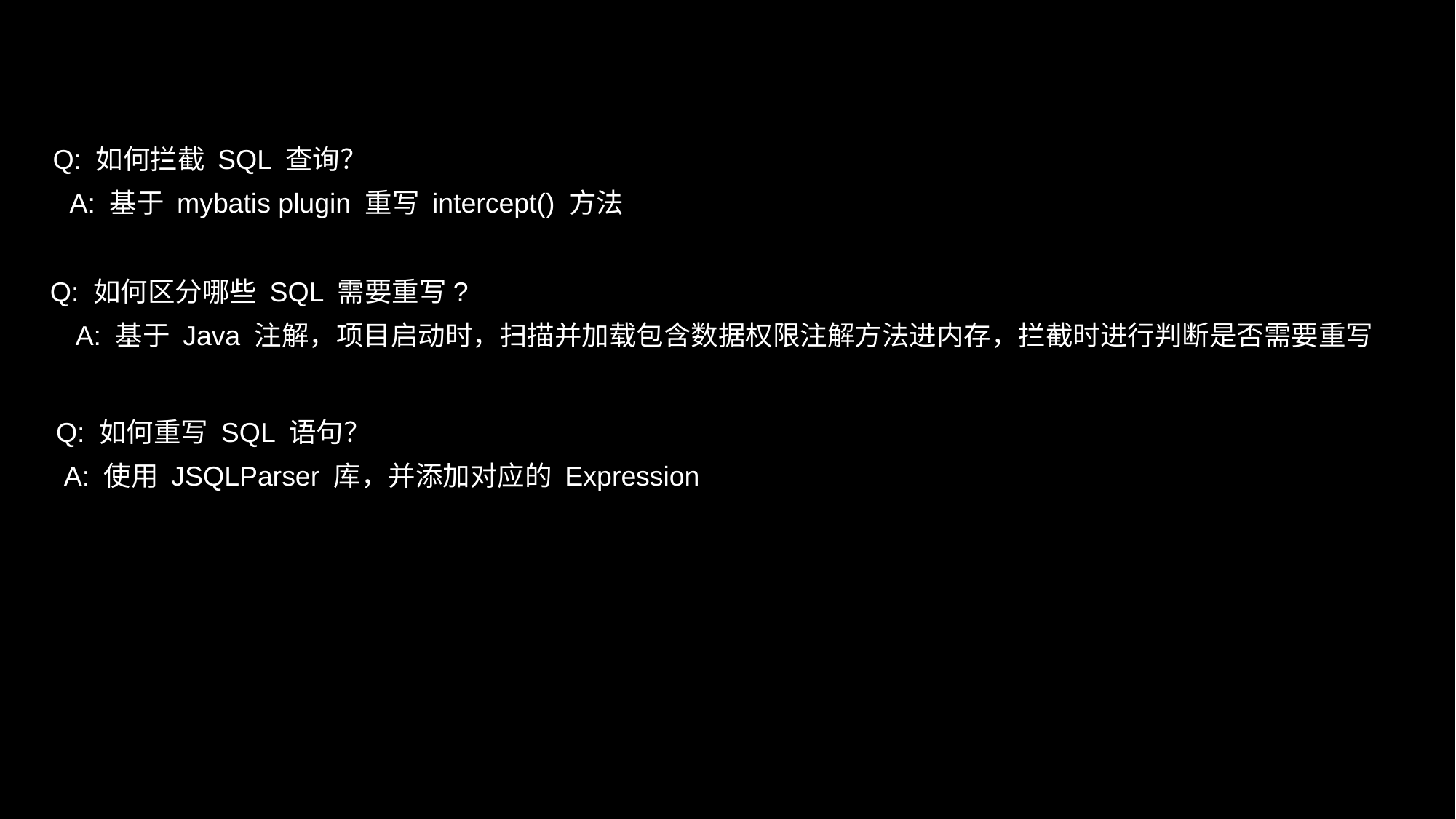

Q: 如何拦截 SQL 查询？
A: 基于 mybatis plugin 重写 intercept() 方法
Q: 如何区分哪些 SQL 需要重写?
A: 基于 Java 注解，项目启动时，扫描并加载包含数据权限注解方法进内存，拦截时进行判断是否需要重写
Q: 如何重写 SQL 语句？
A: 使用 JSQLParser 库，并添加对应的 Expression